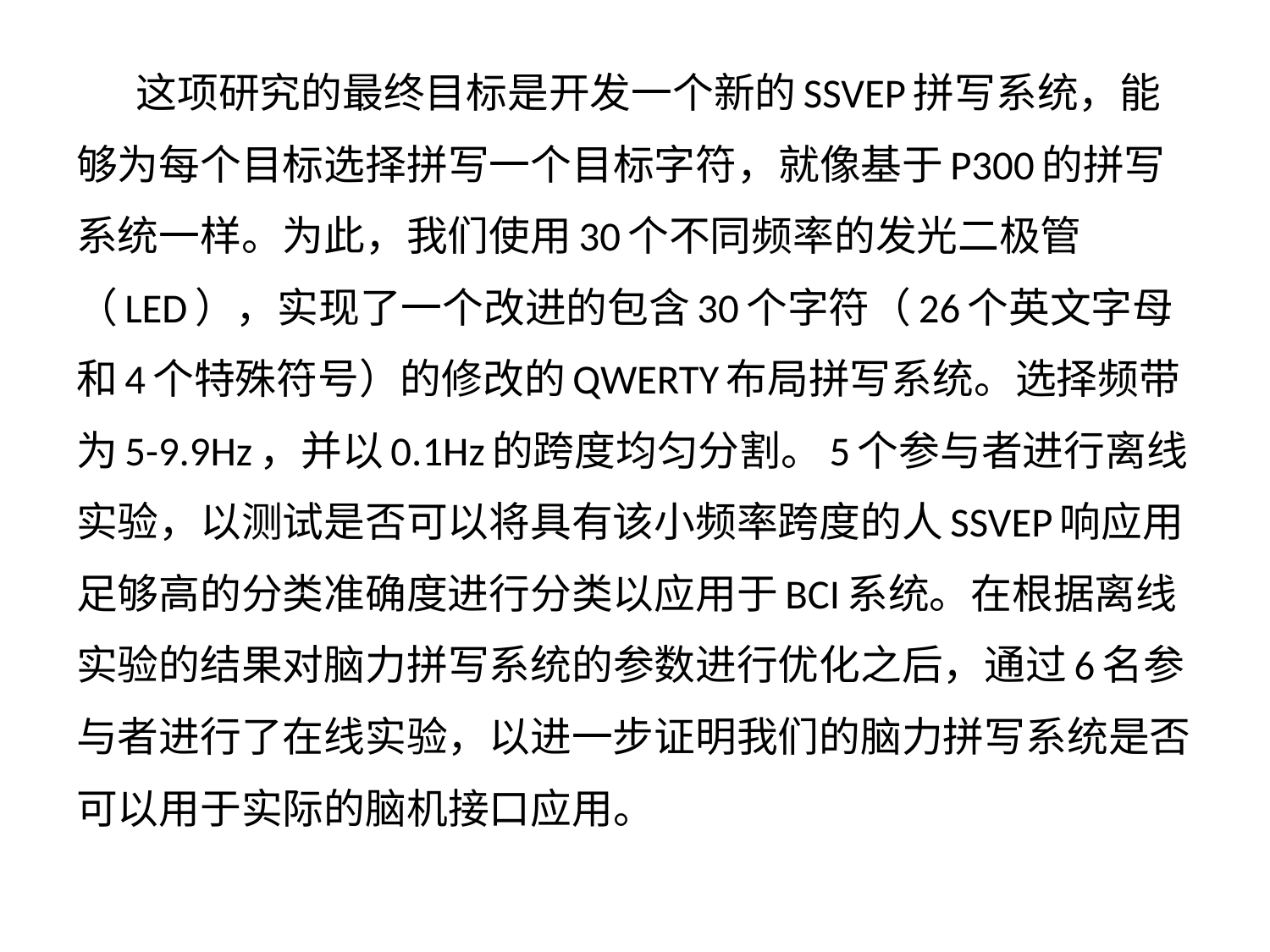

#
这项研究的最终目标是开发一个新的SSVEP拼写系统，能够为每个目标选择拼写一个目标字符，就像基于P300的拼写系统一样。为此，我们使用30个不同频率的发光二极管（LED），实现了一个改进的包含30个字符（26个英文字母和4个特殊符号）的修改的QWERTY布局拼写系统。选择频带为5-9.9Hz，并以0.1Hz的跨度均匀分割。5个参与者进行离线实验，以测试是否可以将具有该小频率跨度的人SSVEP响应用足够高的分类准确度进行分类以应用于BCI系统。在根据离线实验的结果对脑力拼写系统的参数进行优化之后，通过6名参与者进行了在线实验，以进一步证明我们的脑力拼写系统是否可以用于实际的脑机接口应用。